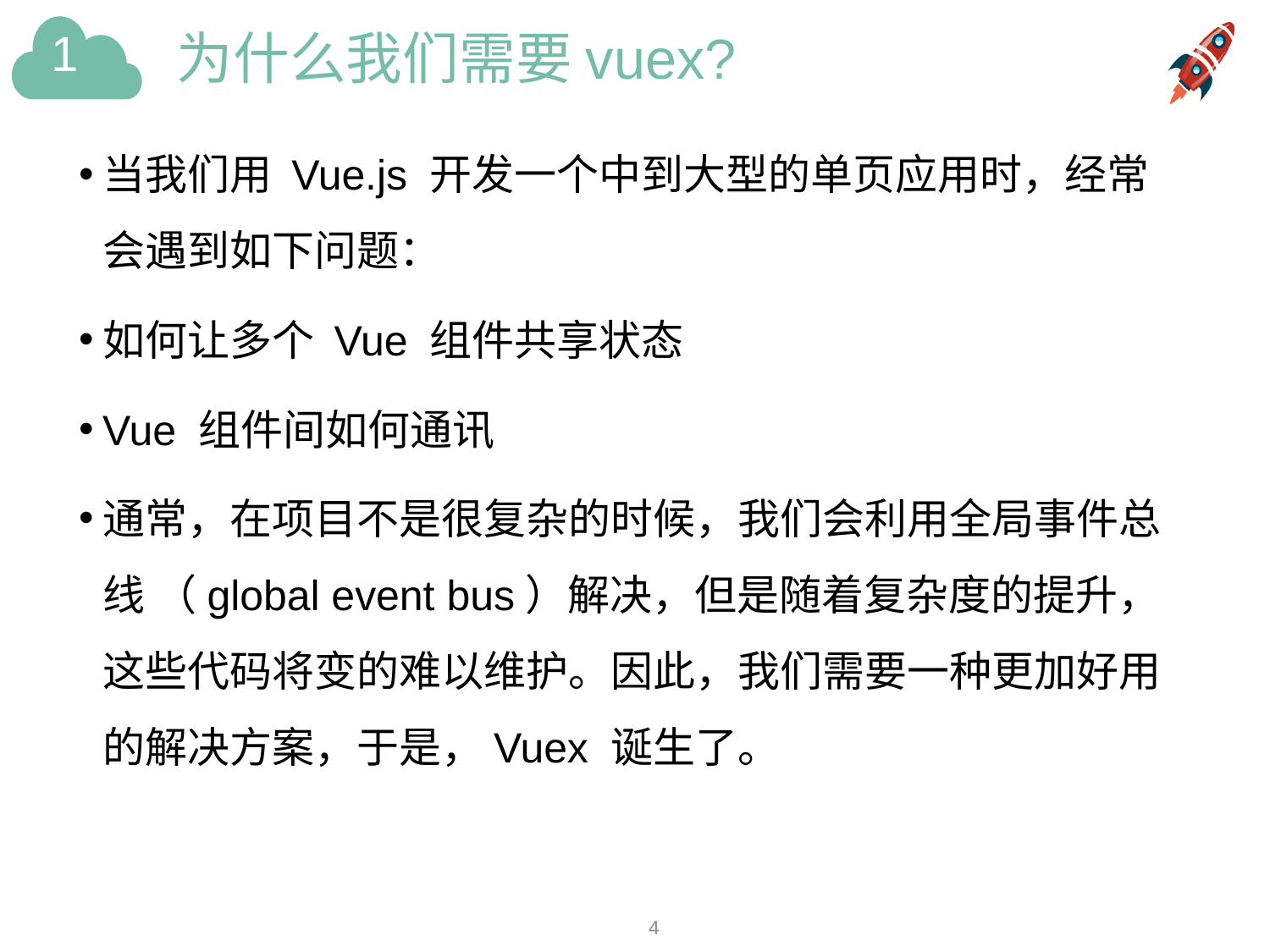

# 为什么我们需要vuex?
当我们用 Vue.js 开发一个中到大型的单页应用时，经常会遇到如下问题：
如何让多个 Vue 组件共享状态
Vue 组件间如何通讯
通常，在项目不是很复杂的时候，我们会利用全局事件总线 （global event bus）解决，但是随着复杂度的提升，这些代码将变的难以维护。因此，我们需要一种更加好用的解决方案，于是，Vuex 诞生了。
4